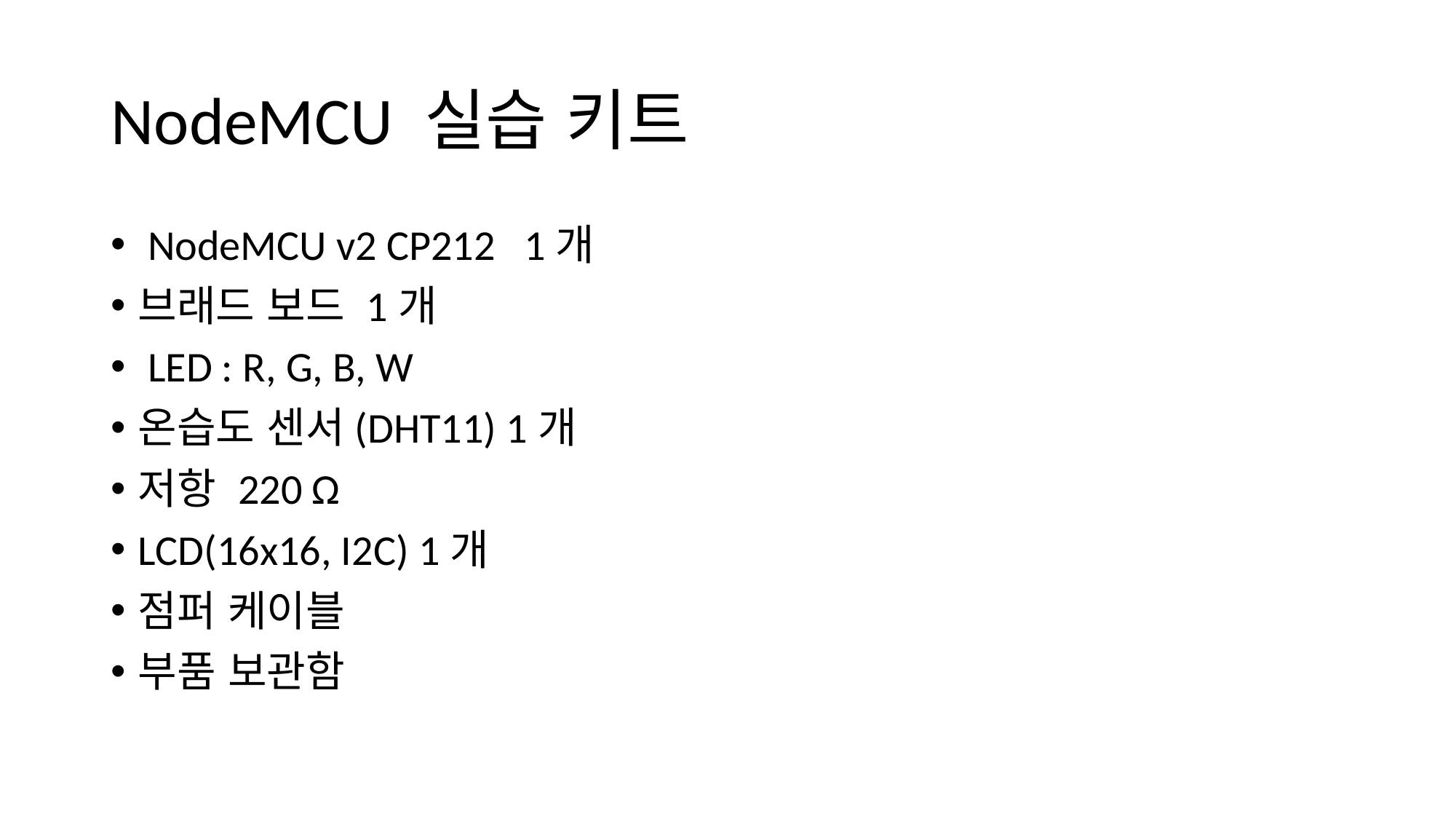

# NodeMCU 실습 키트
 NodeMCU v2 CP212   1개
브래드 보드 1개
 LED : R, G, B, W
온습도 센서(DHT11) 1개
저항 220 Ω
LCD(16x16, I2C) 1개
점퍼 케이블
부품 보관함